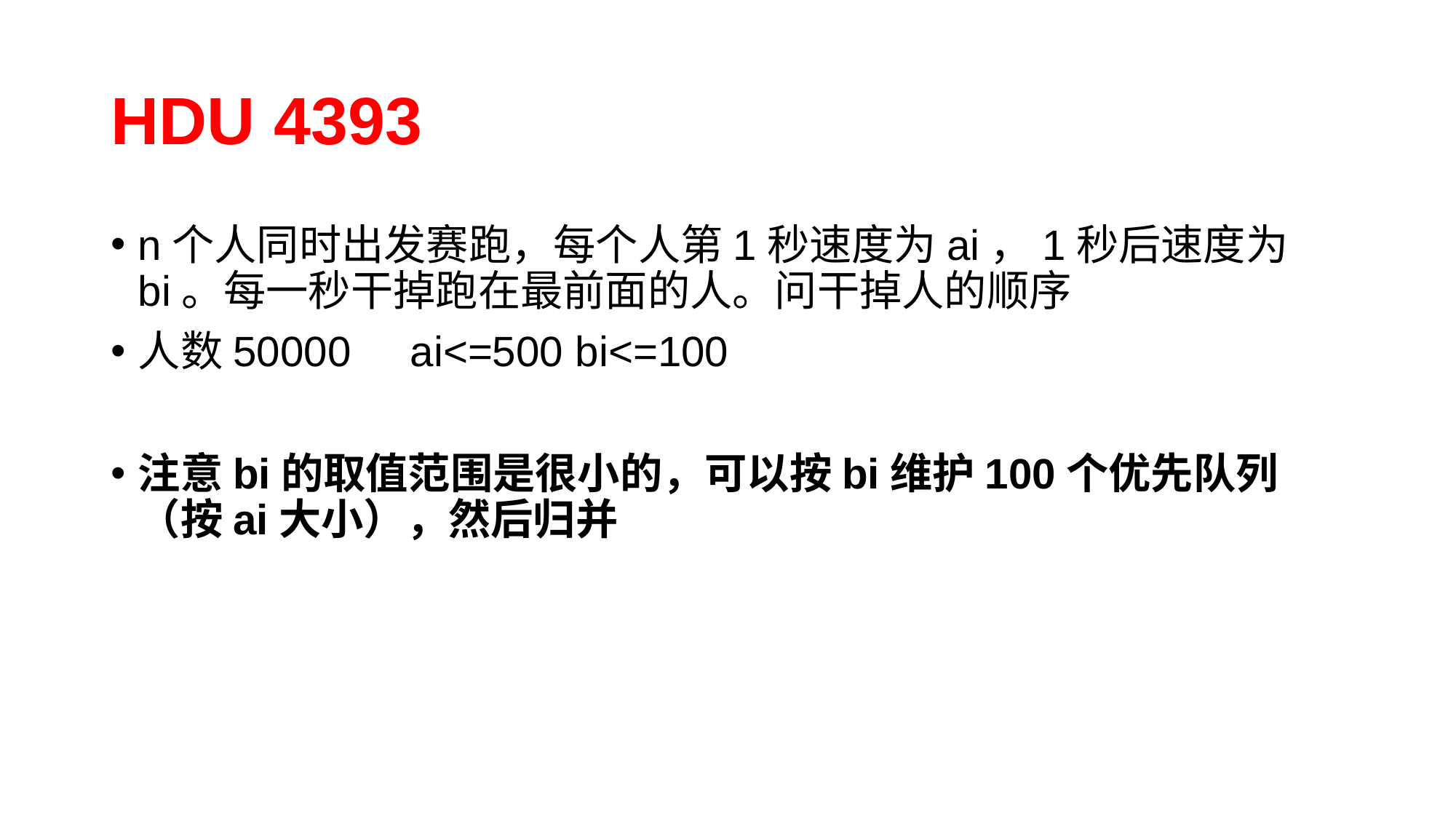

# HDU 4393
n个人同时出发赛跑，每个人第1秒速度为ai，1秒后速度为bi。每一秒干掉跑在最前面的人。问干掉人的顺序
人数50000     ai<=500 bi<=100

注意bi的取值范围是很小的，可以按bi维护100个优先队列（按ai大小），然后归并